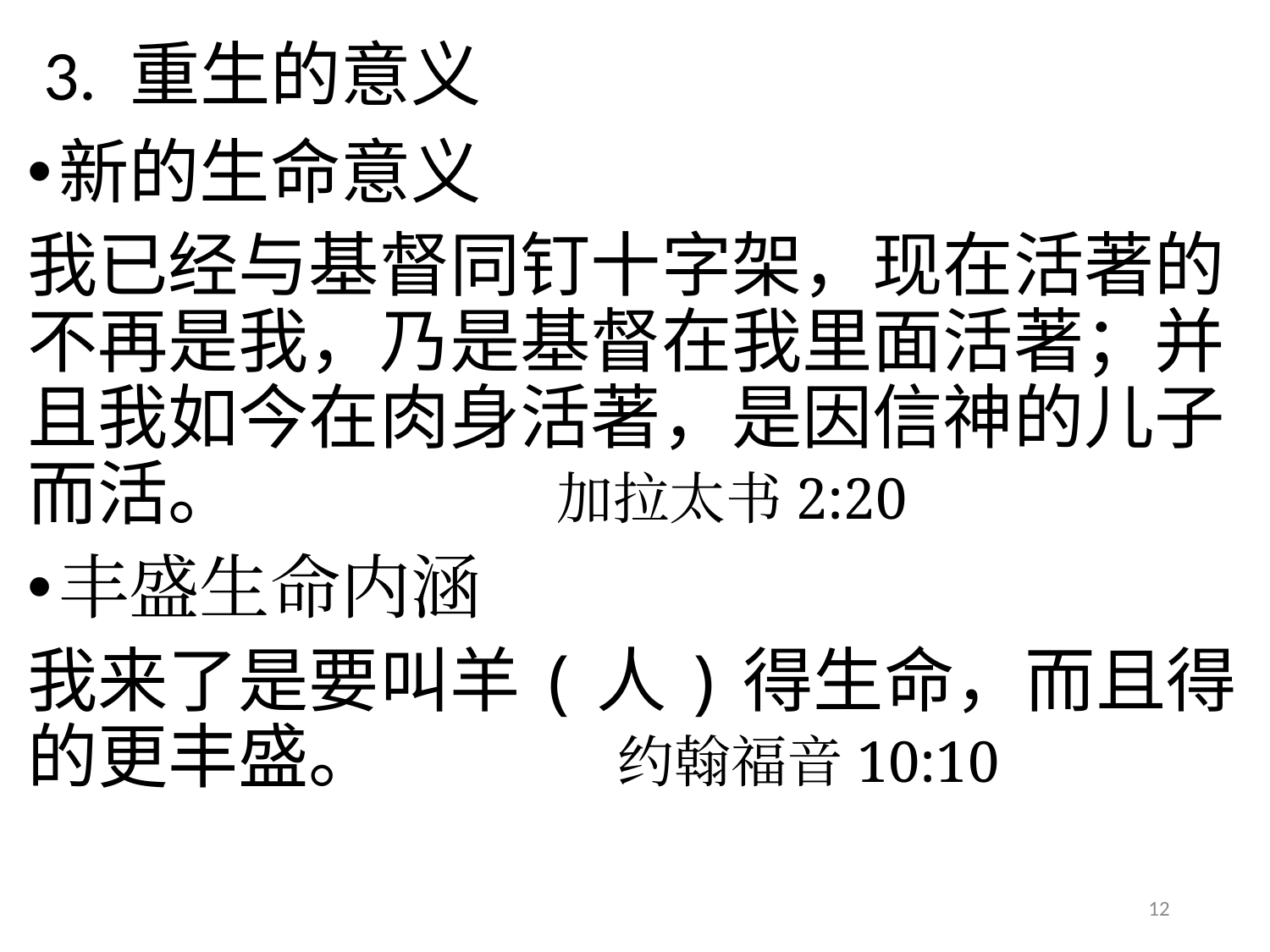

# 3. 重生的意义
新的生命意义
我已经与基督同钉十字架，现在活著的不再是我，乃是基督在我里面活著；并且我如今在肉身活著，是因信神的儿子而活。                      加拉太书2:20
丰盛生命内涵
我来了是要叫羊(人)得生命，而且得的更丰盛。               约翰福音10:10
12